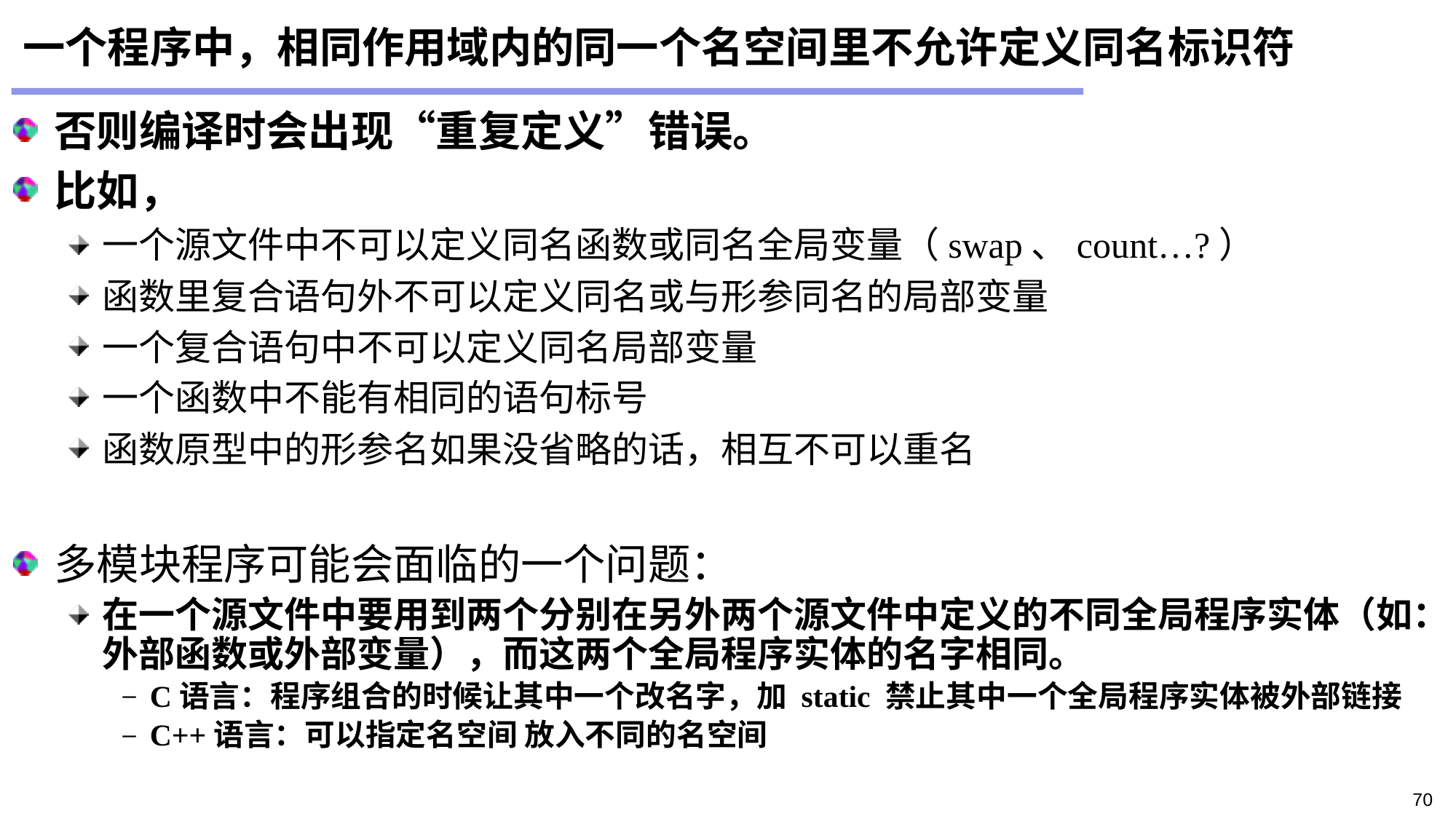

# 一个程序中，相同作用域内的同一个名空间里不允许定义同名标识符
否则编译时会出现“重复定义”错误。
比如，
一个源文件中不可以定义同名函数或同名全局变量（swap、count…?）
函数里复合语句外不可以定义同名或与形参同名的局部变量
一个复合语句中不可以定义同名局部变量
一个函数中不能有相同的语句标号
函数原型中的形参名如果没省略的话，相互不可以重名

多模块程序可能会面临的一个问题：
在一个源文件中要用到两个分别在另外两个源文件中定义的不同全局程序实体（如：外部函数或外部变量），而这两个全局程序实体的名字相同。
C语言：程序组合的时候让其中一个改名字，加 static 禁止其中一个全局程序实体被外部链接
C++语言：可以指定名空间 放入不同的名空间

70